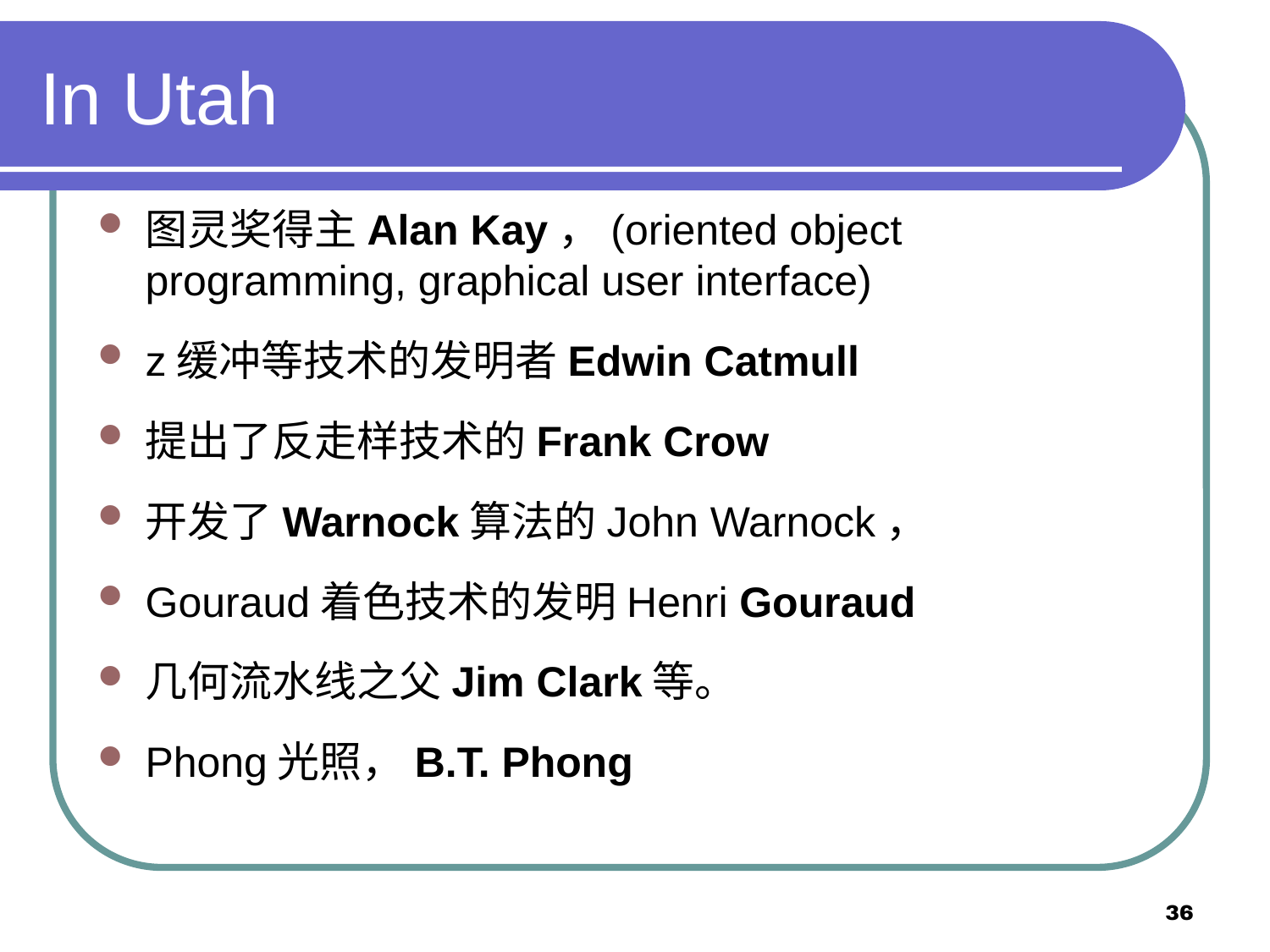

# In Utah
图灵奖得主Alan Kay，(oriented object programming, graphical user interface)
z缓冲等技术的发明者Edwin Catmull
提出了反走样技术的Frank Crow
开发了Warnock算法的John Warnock，
Gouraud着色技术的发明Henri Gouraud
几何流水线之父Jim Clark等。
Phong光照，B.T. Phong
36